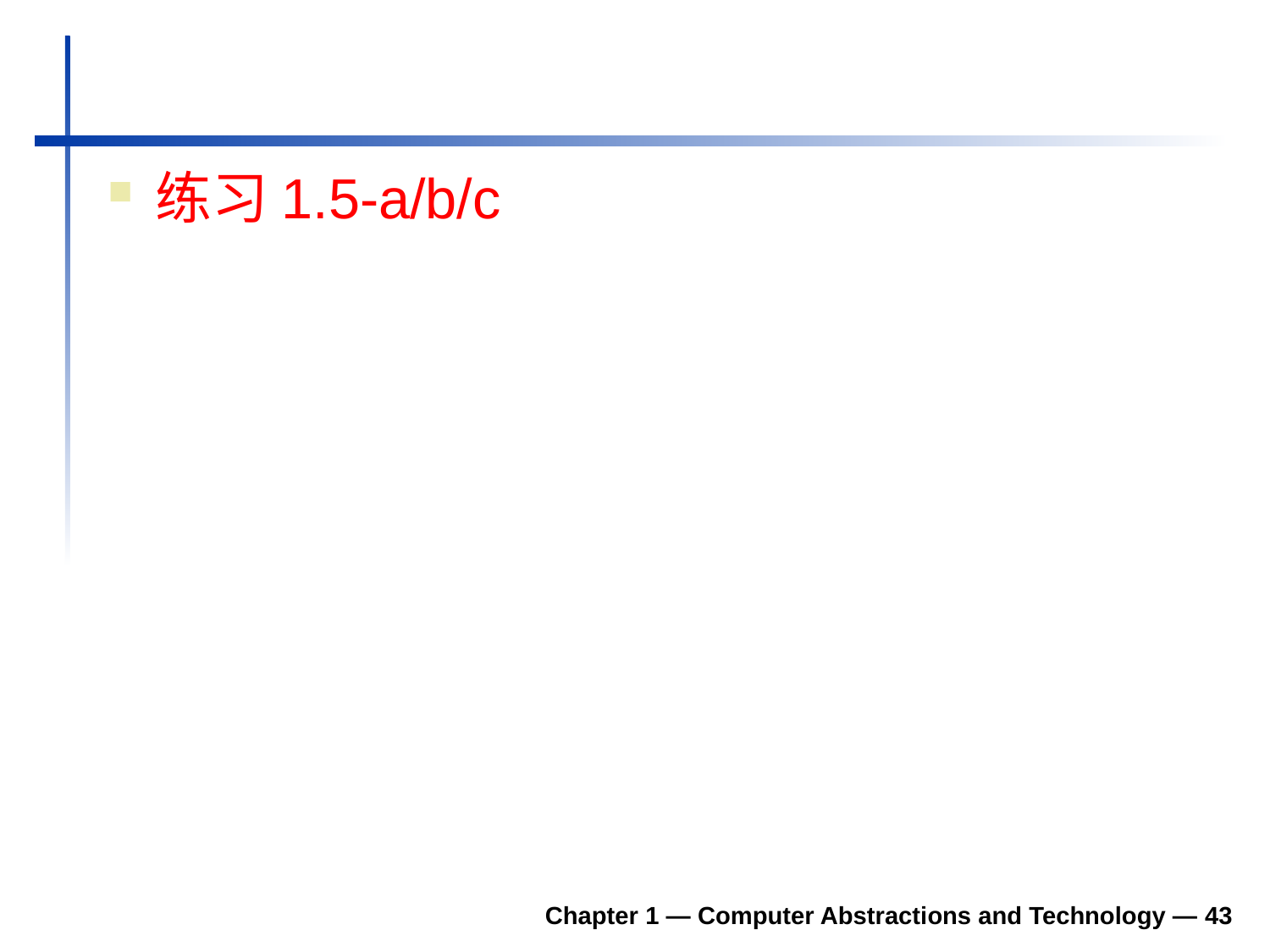

#
练习1.5-a/b/c

Chapter 1 — Computer Abstractions and Technology — 43